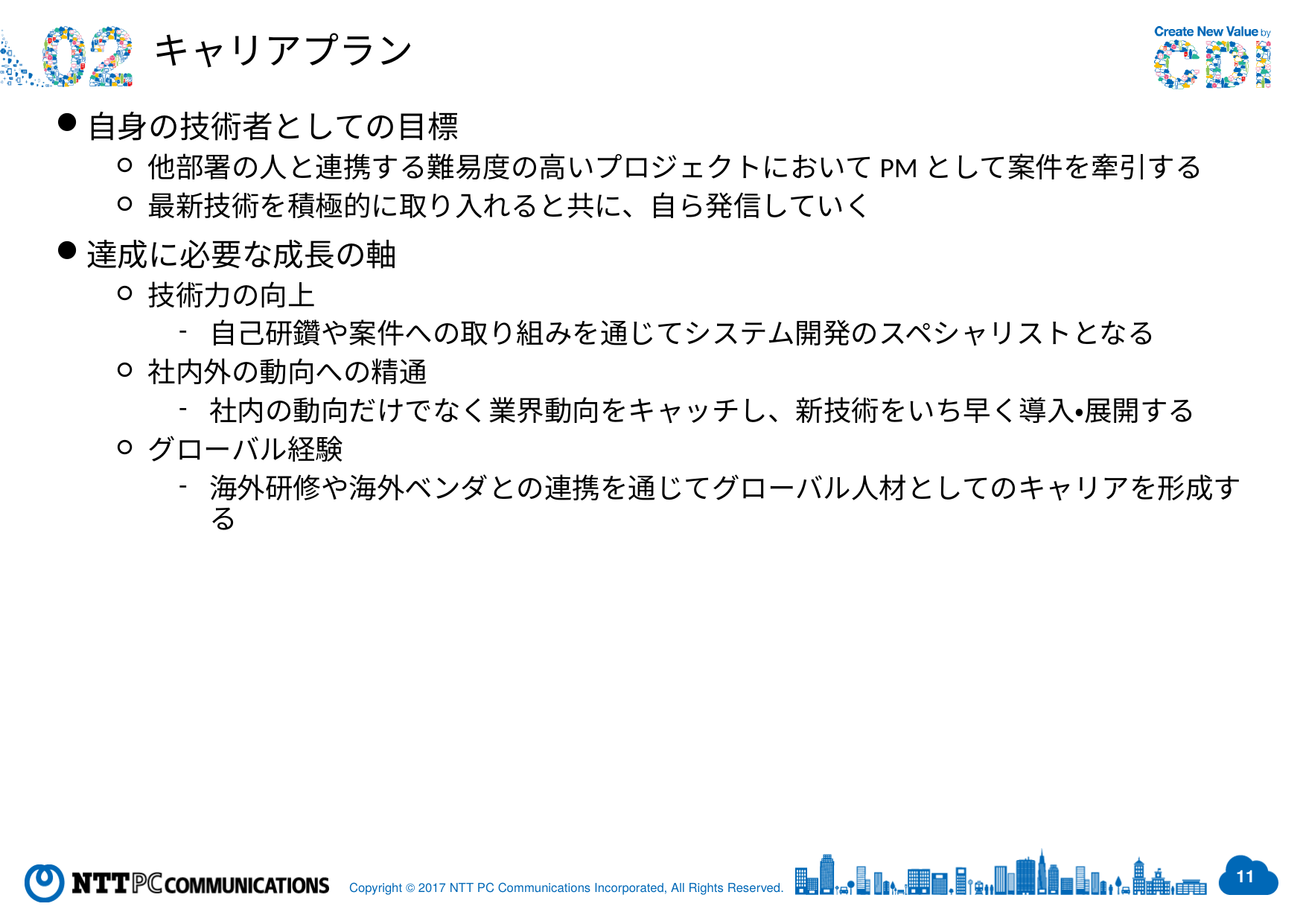

キャリアプラン
自身の技術者としての目標
他部署の人と連携する難易度の高いプロジェクトにおいてPMとして案件を牽引する
最新技術を積極的に取り入れると共に、自ら発信していく
達成に必要な成長の軸
技術力の向上
自己研鑽や案件への取り組みを通じてシステム開発のスペシャリストとなる
社内外の動向への精通
社内の動向だけでなく業界動向をキャッチし、新技術をいち早く導入・展開する
グローバル経験
海外研修や海外ベンダとの連携を通じてグローバル人材としてのキャリアを形成する